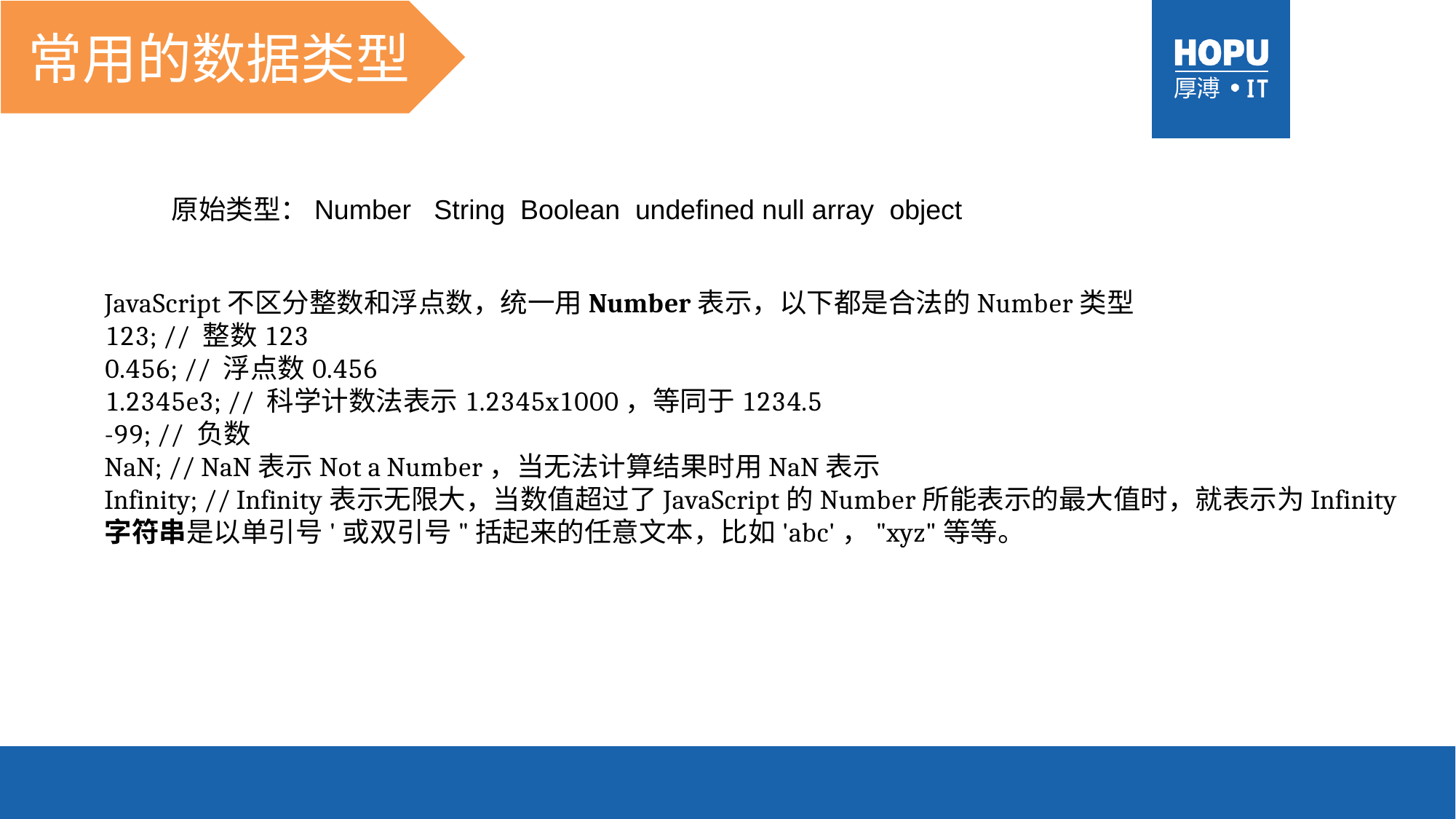

常用的数据类型
原始类型：Number   String  Boolean  undefined null array  object

JavaScript不区分整数和浮点数，统一用Number表示，以下都是合法的Number类型
123; // 整数123
0.456; // 浮点数0.456
1.2345e3; // 科学计数法表示1.2345x1000，等同于1234.5
-99; // 负数
NaN; // NaN表示Not a Number，当无法计算结果时用NaN表示
Infinity; // Infinity表示无限大，当数值超过了JavaScript的Number所能表示的最大值时，就表示为Infinity
字符串是以单引号'或双引号"括起来的任意文本，比如'abc'，"xyz"等等。